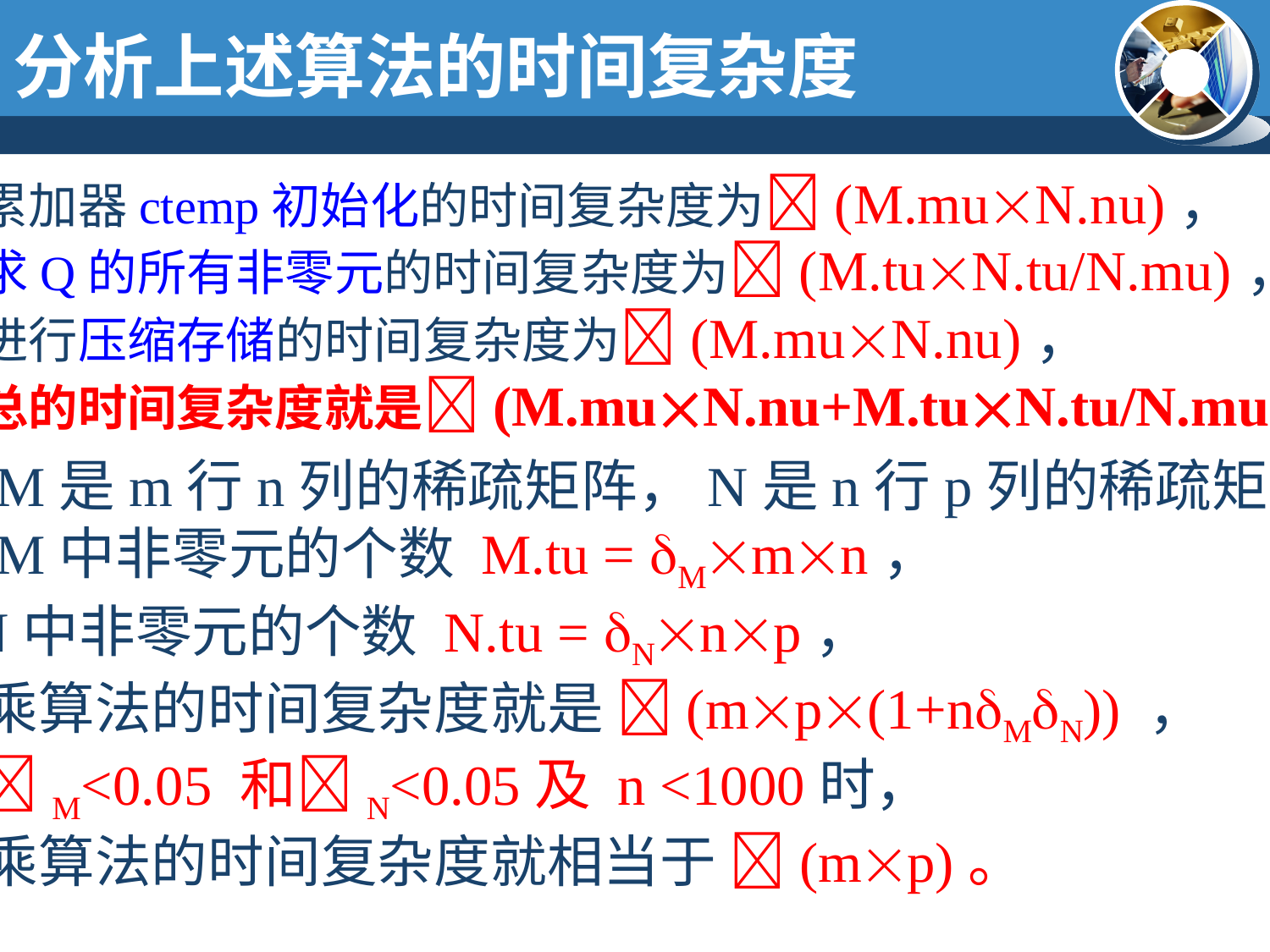

分析上述算法的时间复杂度
累加器ctemp初始化的时间复杂度为Ο(M.mu×N.nu)，
求Q的所有非零元的时间复杂度为Ο(M.tu×N.tu/N.mu)，
进行压缩存储的时间复杂度为Ο(M.mu×N.nu)，
总的时间复杂度就是Ο(M.mu×N.nu+M.tu×N.tu/N.mu)。
若M是m行n列的稀疏矩阵，N是n行p列的稀疏矩阵，
则M中非零元的个数 M.tu = δM×m×n，
   N中非零元的个数 N.tu = δN×n×p，
相乘算法的时间复杂度就是 Ο(m×p×(1+nδMδN)) ，
当δM<0.05 和δN<0.05及 n <1000时，
相乘算法的时间复杂度就相当于 Ο(m×p)。